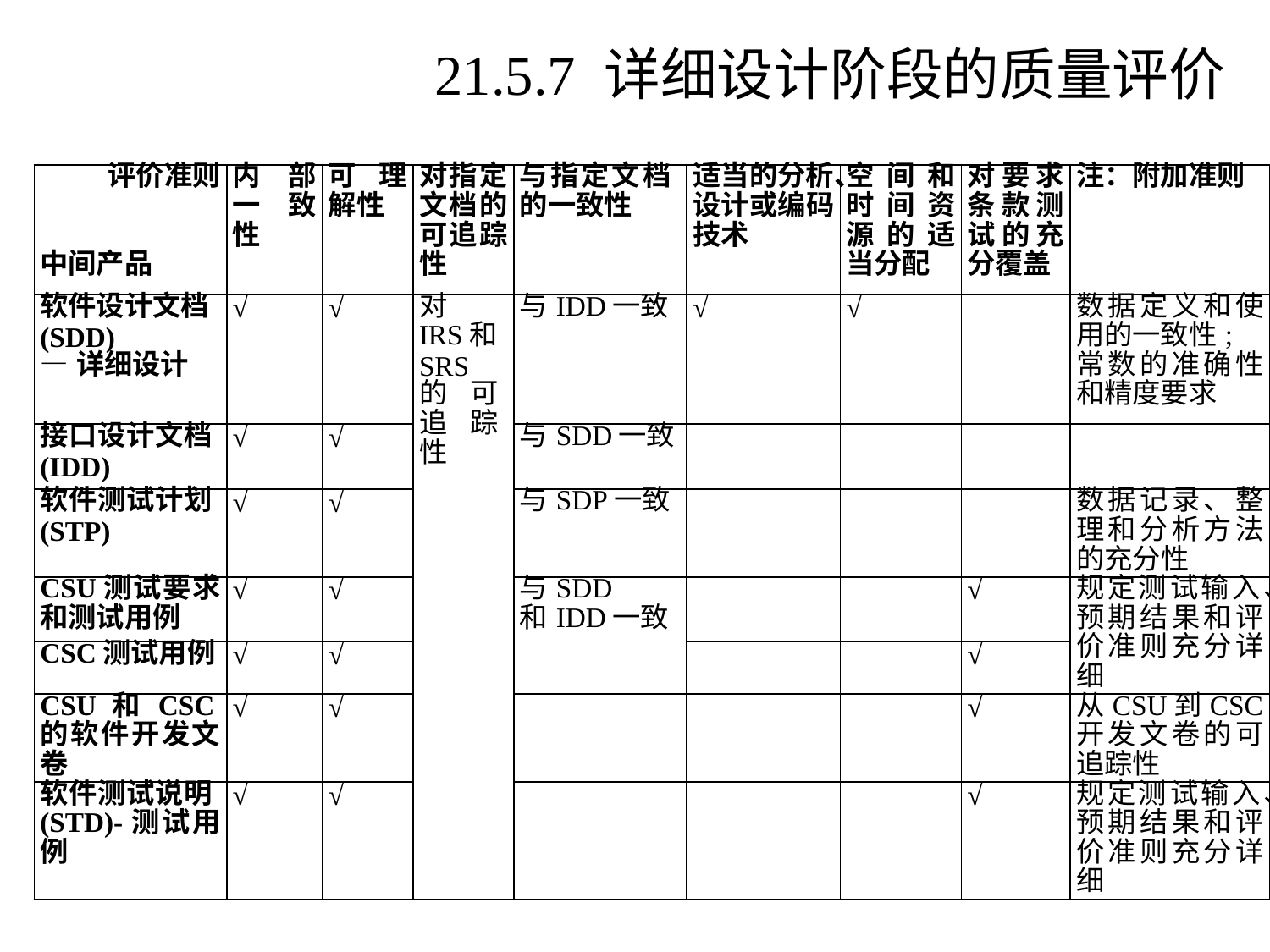

# 21.5.7 详细设计阶段的质量评价
| 评价准则 中间产品 | 内部一致性 | 可理解性 | 对指定文档的可追踪性 | 与指定文档的一致性 | 适当的分析、设计或编码技术 | 空间和时间资源的适当分配 | 对要求条款测试的充分覆盖 | 注：附加准则 |
| --- | --- | --- | --- | --- | --- | --- | --- | --- |
| 软件设计文档 (SDD) —详细设计 | √ | √ | 对IRS和SRS的可追踪性 | 与IDD一致 | √ | √ |  | 数据定义和使用的一致性; 常数的准确性和精度要求 |
| 接口设计文档(IDD) | √ | √ |  | 与SDD一致 |  |  |  |  |
| 软件测试计划(STP) | √ | √ |  | 与SDP一致 |  |  |  | 数据记录、整理和分析方法的充分性 |
| CSU测试要求和测试用例 | √ | √ |  | 与SDD 和IDD一致 |  |  | √ | 规定测试输入、预期结果和评价准则充分详细 |
| CSC测试用例 | √ | √ |  |  |  |  | √ |  |
| CSU和CSC的软件开发文卷 | √ | √ |  |  |  |  | √ | 从CSU到CSC开发文卷的可追踪性 |
| 软件测试说明(STD)-测试用例 | √ | √ |  |  |  |  | √ | 规定测试输入、预期结果和评价准则充分详细 |